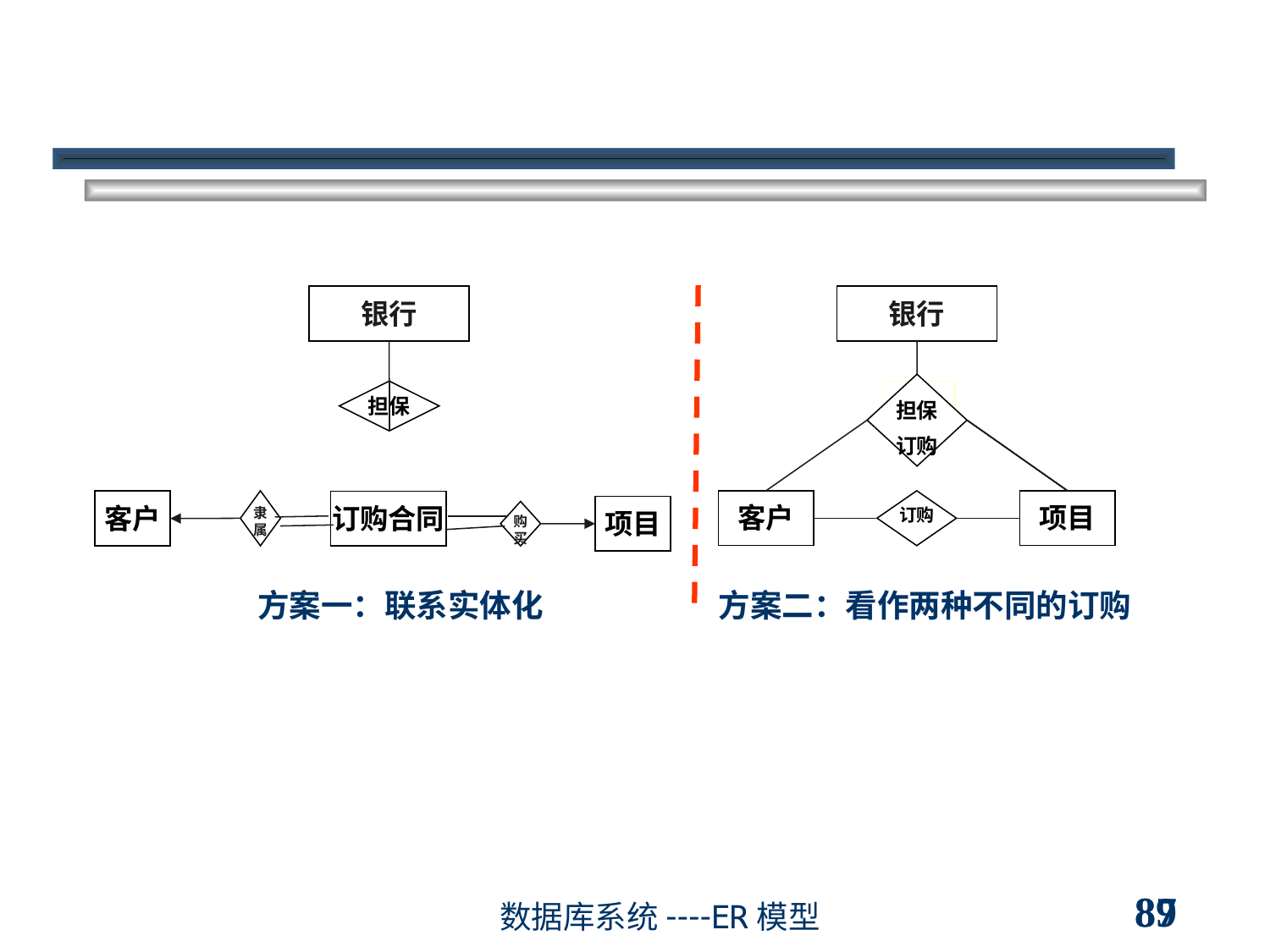

聚集
不使用聚集，E-R图的两种表示方案

思考：
这两种方案比较优缺点如何？那种方案更好？
使用聚集和不使用聚集相比，优缺点如何？

银行
银行
担保
订购
担保

担 保
隶属
客户
订购
项目
客户
订购合同
项目
购买
方案一：联系实体化
方案二：看作两种不同的订购
89
87
数据库系统----ER模型